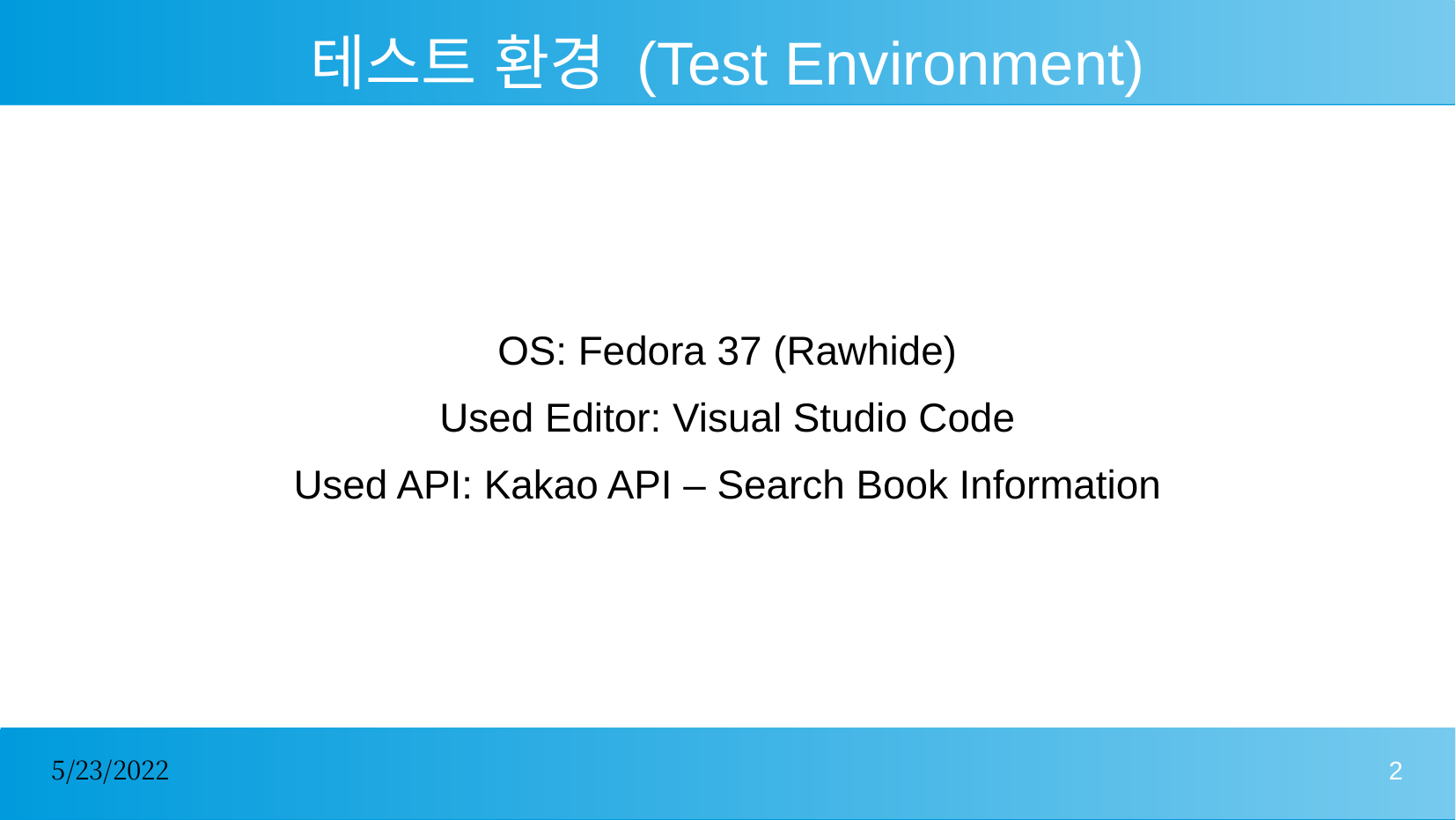

# 테스트 환경 (Test Environment)
OS: Fedora 37 (Rawhide)
Used Editor: Visual Studio Code
Used API: Kakao API – Search Book Information
5/23/2022
2